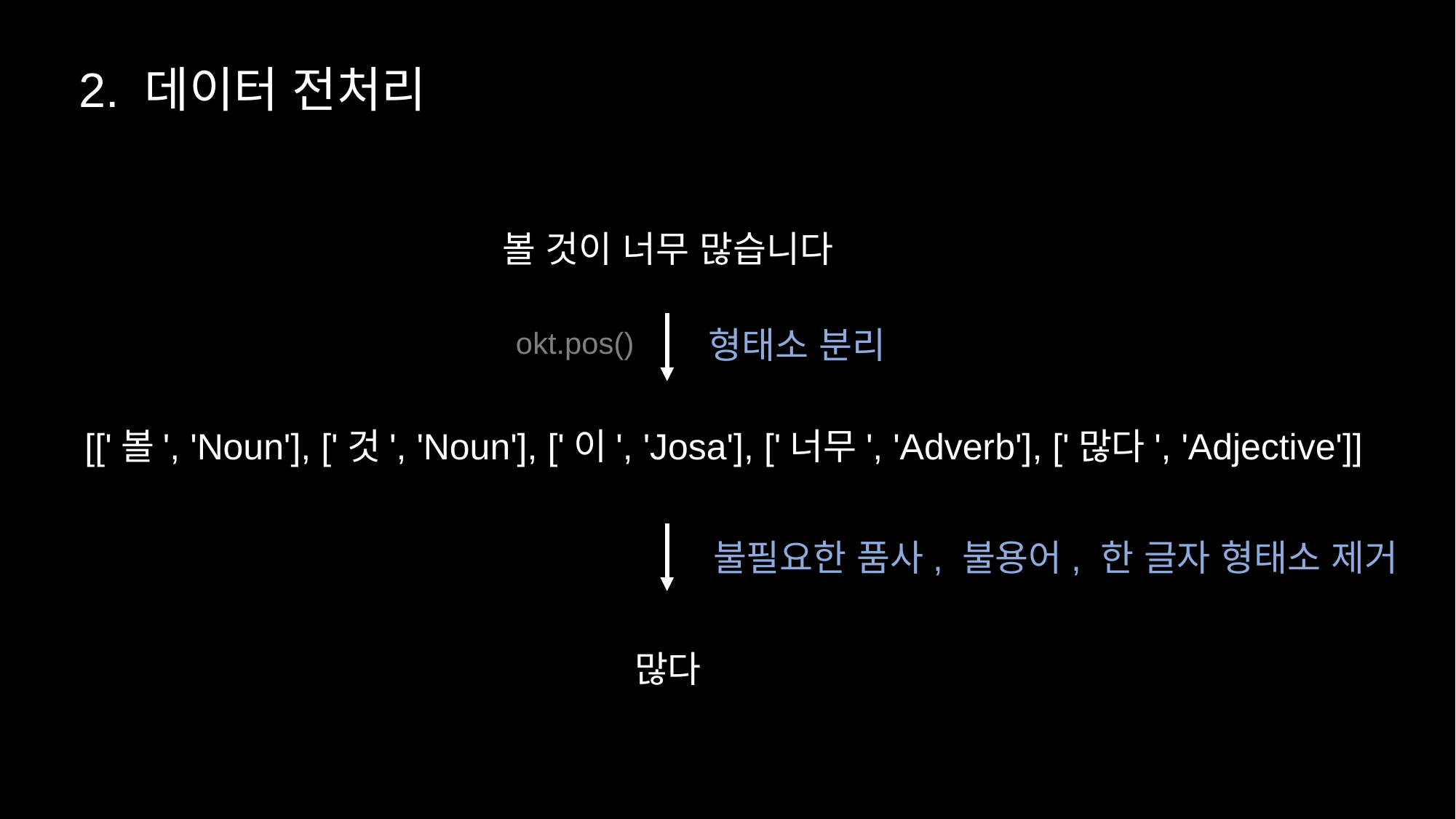

2. 데이터 전처리
볼 것이 너무 많습니다
형태소 분리
okt.pos()
[['볼', 'Noun'], ['것', 'Noun'], ['이', 'Josa'], ['너무', 'Adverb'], ['많다', 'Adjective']]
불필요한 품사, 불용어, 한 글자 형태소 제거
많다